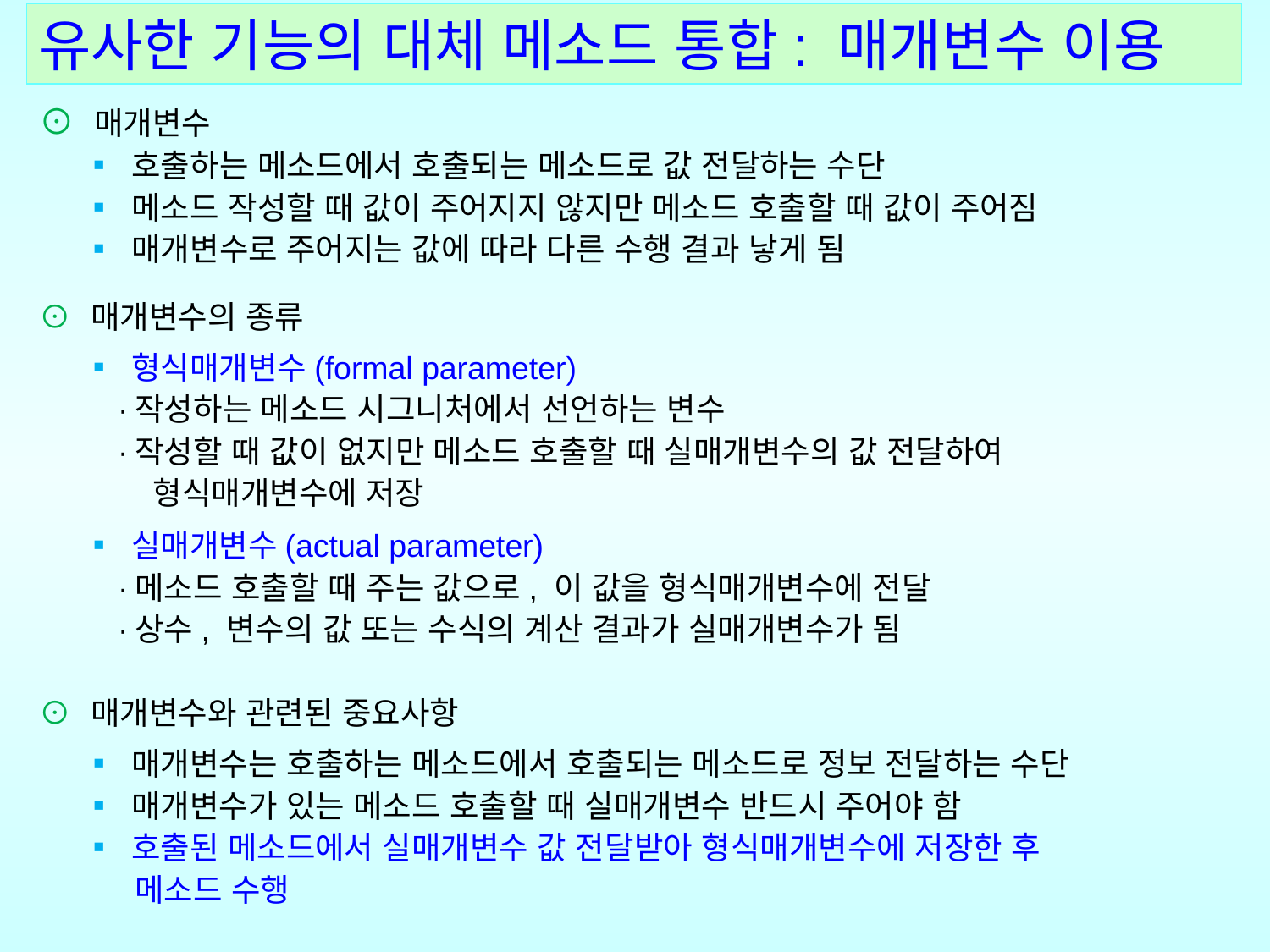

유사한 기능의 대체 메소드 통합: 매개변수 이용
⊙ 매개변수
     ▪ 호출하는 메소드에서 호출되는 메소드로 값 전달하는 수단
     ▪ 메소드 작성할 때 값이 주어지지 않지만 메소드 호출할 때 값이 주어짐
     ▪ 매개변수로 주어지는 값에 따라 다른 수행 결과 낳게 됨

⊙ 매개변수의 종류
▪ 형식매개변수(formal parameter)
  ∙작성하는 메소드 시그니처에서 선언하는 변수
  ∙작성할 때 값이 없지만 메소드 호출할 때 실매개변수의 값 전달하여
     형식매개변수에 저장
▪ 실매개변수(actual parameter)
  ∙메소드 호출할 때 주는 값으로, 이 값을 형식매개변수에 전달
  ∙상수, 변수의 값 또는 수식의 계산 결과가 실매개변수가 됨

⊙ 매개변수와 관련된 중요사항
▪ 매개변수는 호출하는 메소드에서 호출되는 메소드로 정보 전달하는 수단
▪ 매개변수가 있는 메소드 호출할 때 실매개변수 반드시 주어야 함
▪ 호출된 메소드에서 실매개변수 값 전달받아 형식매개변수에 저장한 후
     메소드 수행